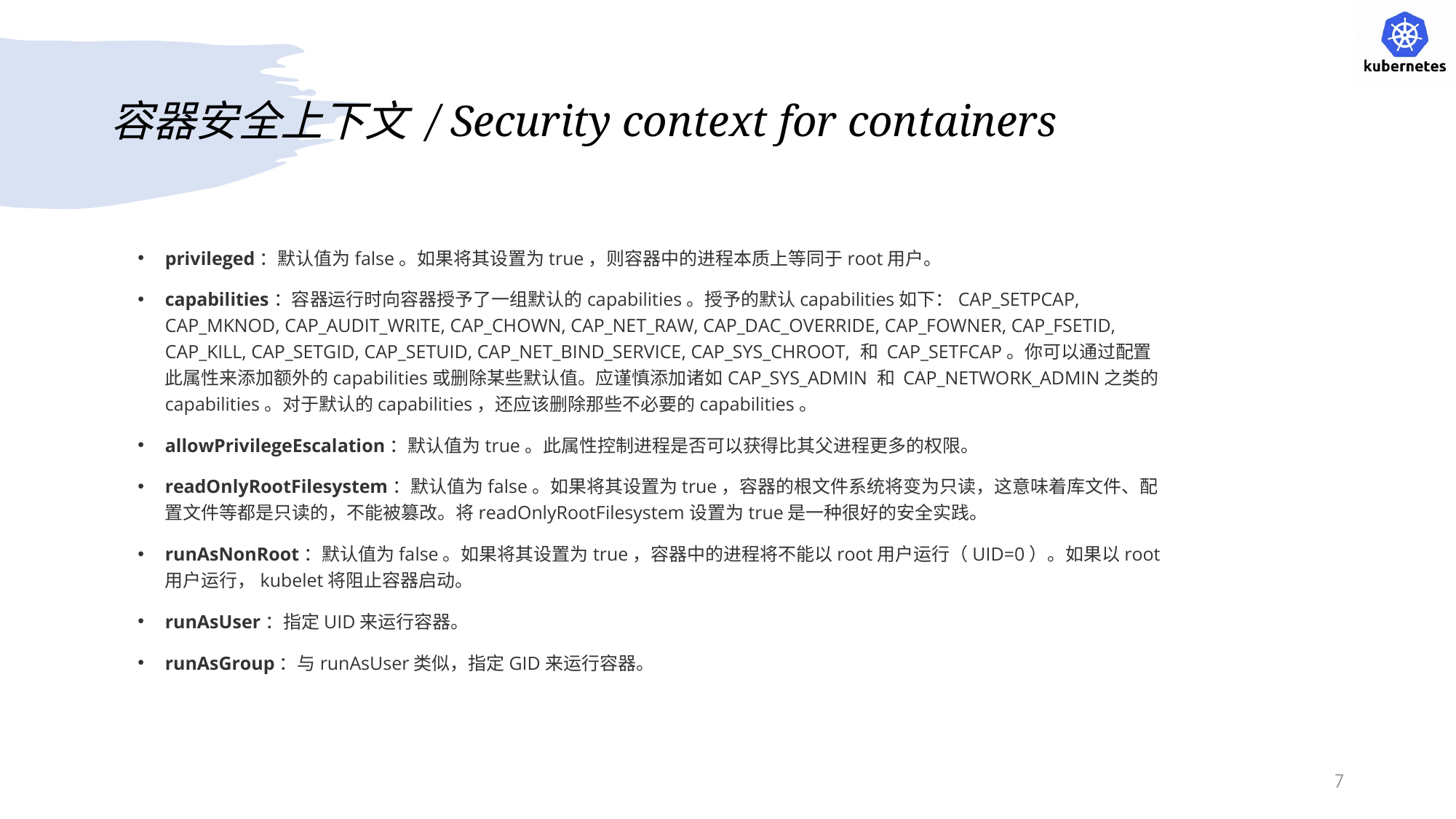

# 容器安全上下文 / Security context for containers
privileged：默认值为false。如果将其设置为true，则容器中的进程本质上等同于root用户。
capabilities：容器运行时向容器授予了一组默认的capabilities。授予的默认capabilities如下：CAP_SETPCAP, CAP_MKNOD, CAP_AUDIT_WRITE, CAP_CHOWN, CAP_NET_RAW, CAP_DAC_OVERRIDE, CAP_FOWNER, CAP_FSETID, CAP_KILL, CAP_SETGID, CAP_SETUID, CAP_NET_BIND_SERVICE, CAP_SYS_CHROOT, 和 CAP_SETFCAP。你可以通过配置此属性来添加额外的capabilities或删除某些默认值。应谨慎添加诸如CAP_SYS_ADMIN 和 CAP_NETWORK_ADMIN之类的capabilities。对于默认的capabilities，还应该删除那些不必要的capabilities。
allowPrivilegeEscalation：默认值为true。此属性控制进程是否可以获得比其父进程更多的权限。
readOnlyRootFilesystem：默认值为false。如果将其设置为true，容器的根文件系统将变为只读，这意味着库文件、配置文件等都是只读的，不能被篡改。将readOnlyRootFilesystem设置为true是一种很好的安全实践。
runAsNonRoot：默认值为false。如果将其设置为true，容器中的进程将不能以root用户运行（UID=0）。如果以root用户运行，kubelet将阻止容器启动。
runAsUser：指定UID来运行容器。
runAsGroup：与runAsUser类似，指定GID来运行容器。

7